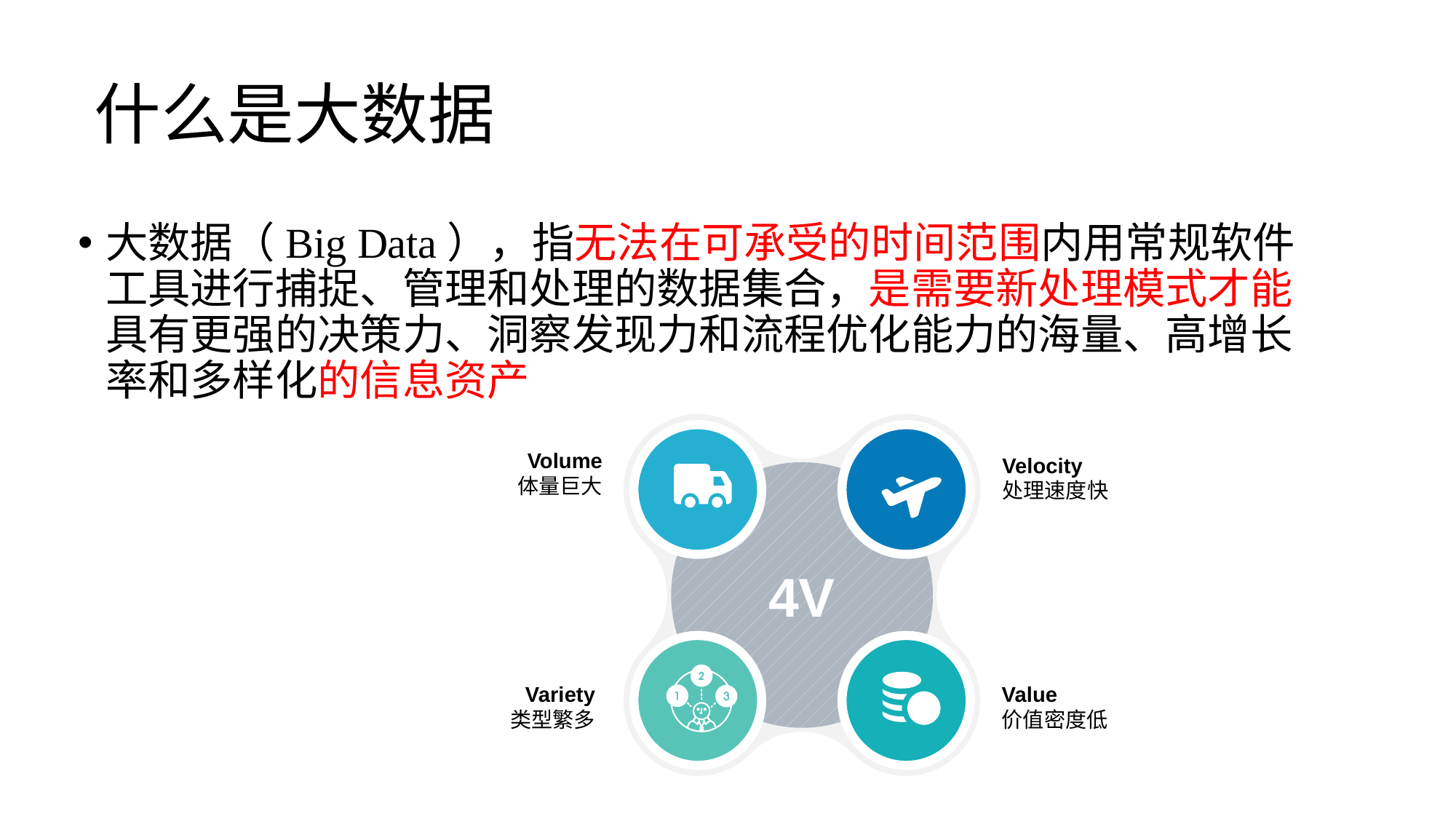

# 什么是大数据
大数据（Big Data），指无法在可承受的时间范围内用常规软件工具进行捕捉、管理和处理的数据集合，是需要新处理模式才能具有更强的决策力、洞察发现力和流程优化能力的海量、高增长率和多样化的信息资产

4V

Velocity
处理速度快
Volume
体量巨大
Variety
类型繁多
Value
价值密度低